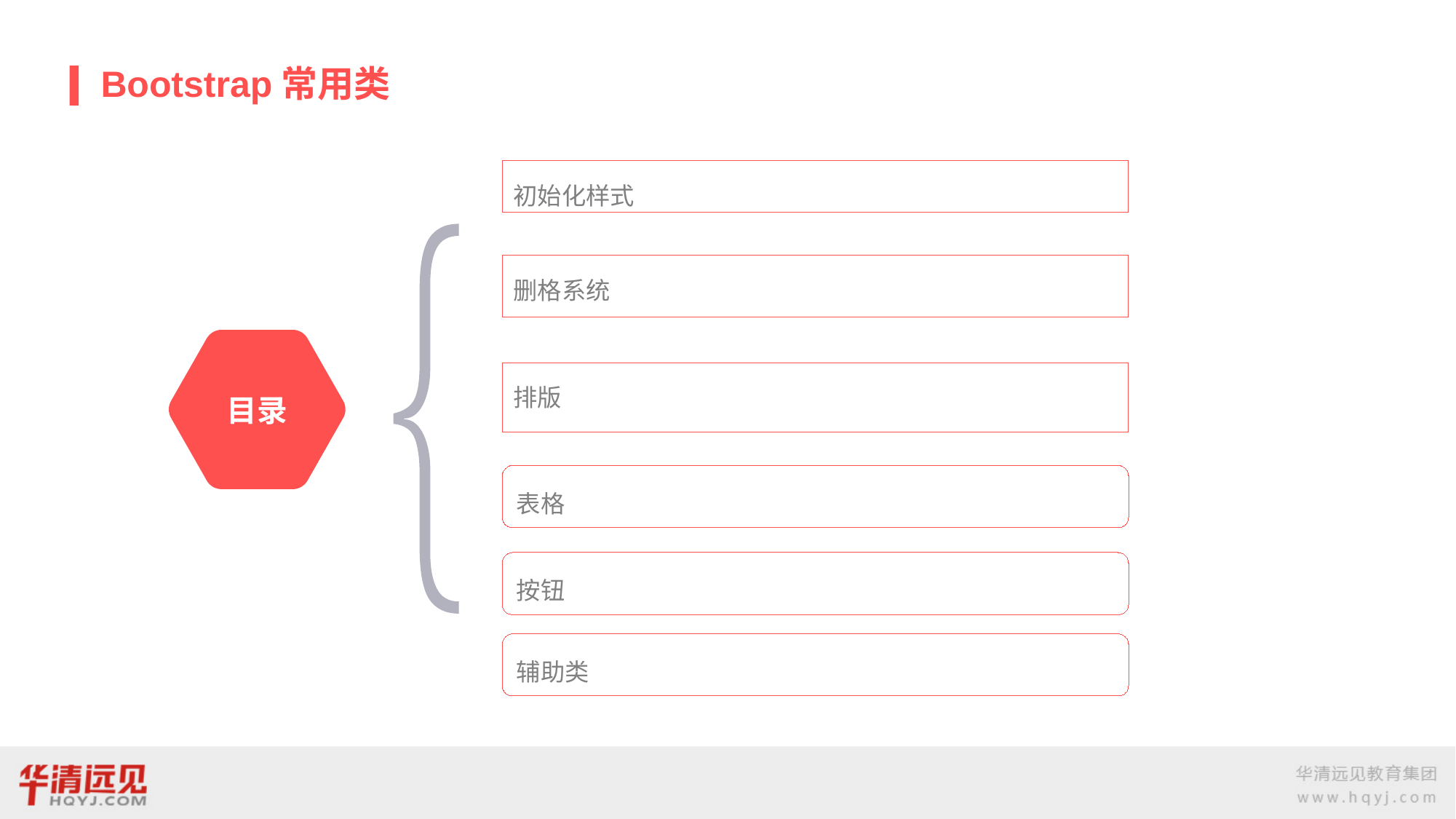

# Bootstrap常用类
初始化样式

删格系统

排版

目录
表格
按钮
辅助类